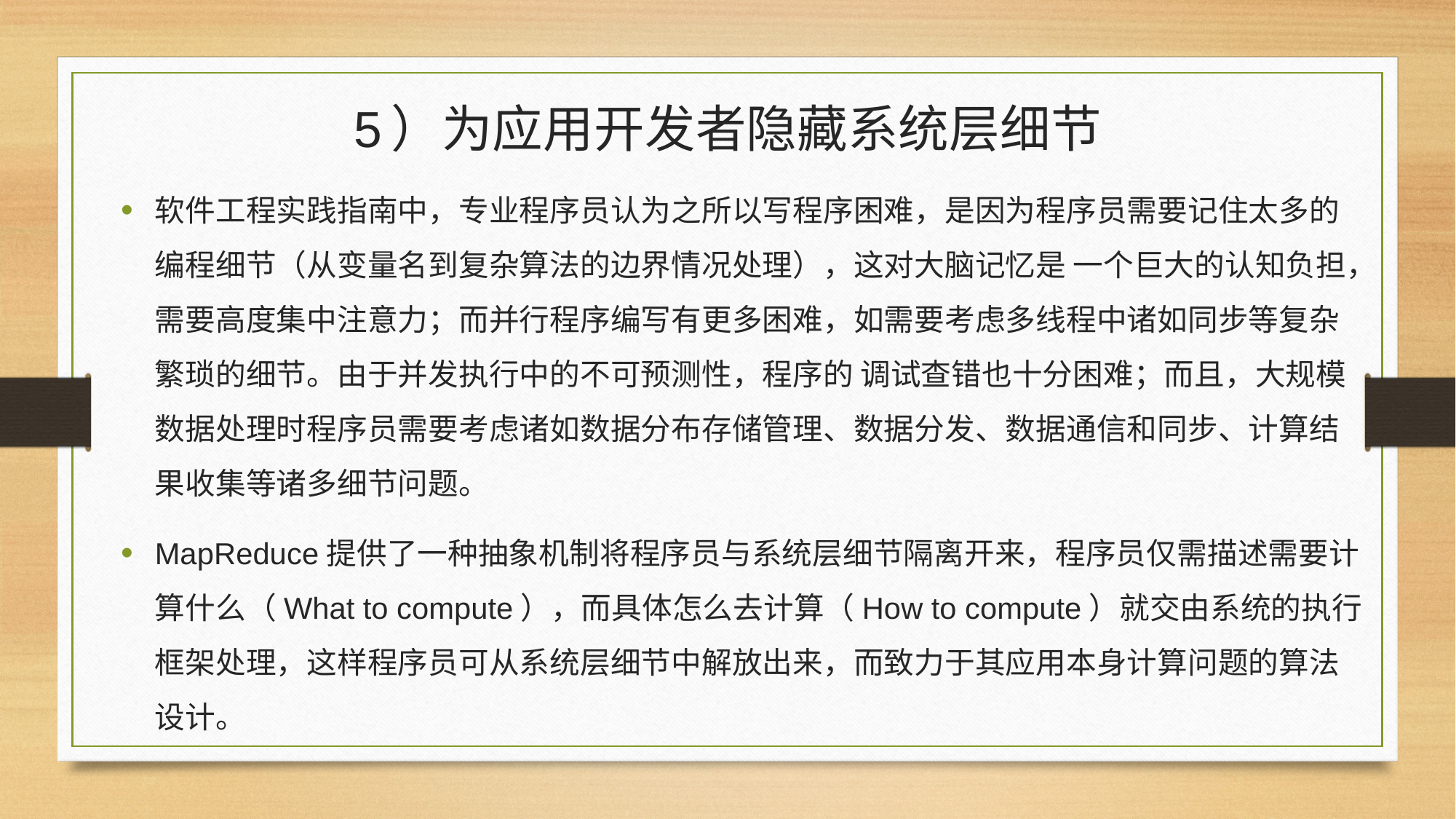

5）为应用开发者隐藏系统层细节
软件工程实践指南中，专业程序员认为之所以写程序困难，是因为程序员需要记住太多的编程细节（从变量名到复杂算法的边界情况处理），这对大脑记忆是 一个巨大的认知负担，需要高度集中注意力；而并行程序编写有更多困难，如需要考虑多线程中诸如同步等复杂繁琐的细节。由于并发执行中的不可预测性，程序的 调试查错也十分困难；而且，大规模数据处理时程序员需要考虑诸如数据分布存储管理、数据分发、数据通信和同步、计算结果收集等诸多细节问题。
MapReduce提供了一种抽象机制将程序员与系统层细节隔离开来，程序员仅需描述需要计算什么（What to compute），而具体怎么去计算（How to compute）就交由系统的执行框架处理，这样程序员可从系统层细节中解放出来，而致力于其应用本身计算问题的算法设计。